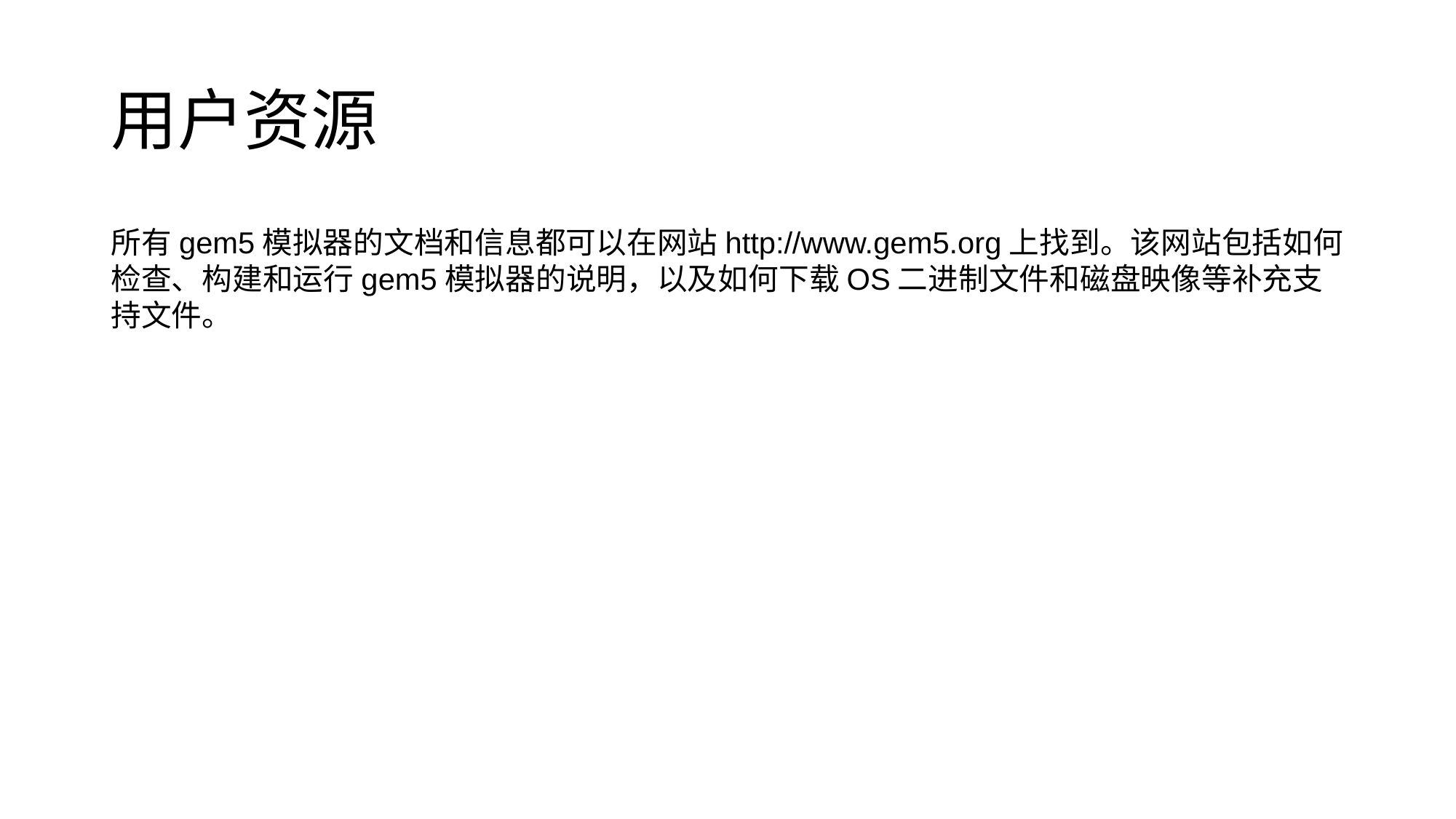

# 用户资源
所有gem5模拟器的文档和信息都可以在网站http://www.gem5.org上找到。该网站包括如何检查、构建和运行gem5模拟器的说明，以及如何下载OS二进制文件和磁盘映像等补充支持文件。